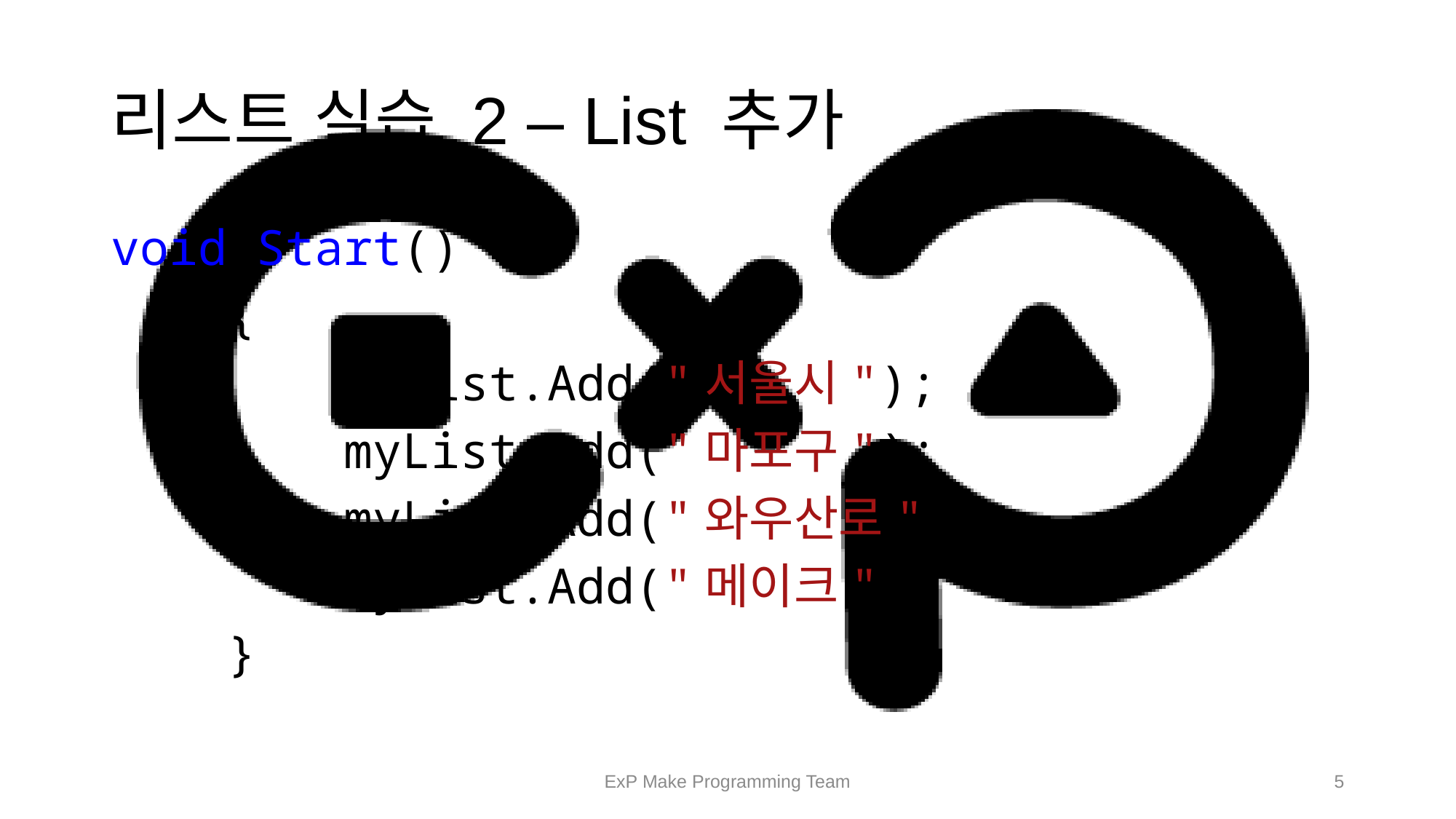

# 리스트 실습 2 – List 추가
void Start()
    {
        myList.Add("서울시");
        myList.Add("마포구");
        myList.Add("와우산로");
        myList.Add("메이크");
    }
ExP Make Programming Team
5